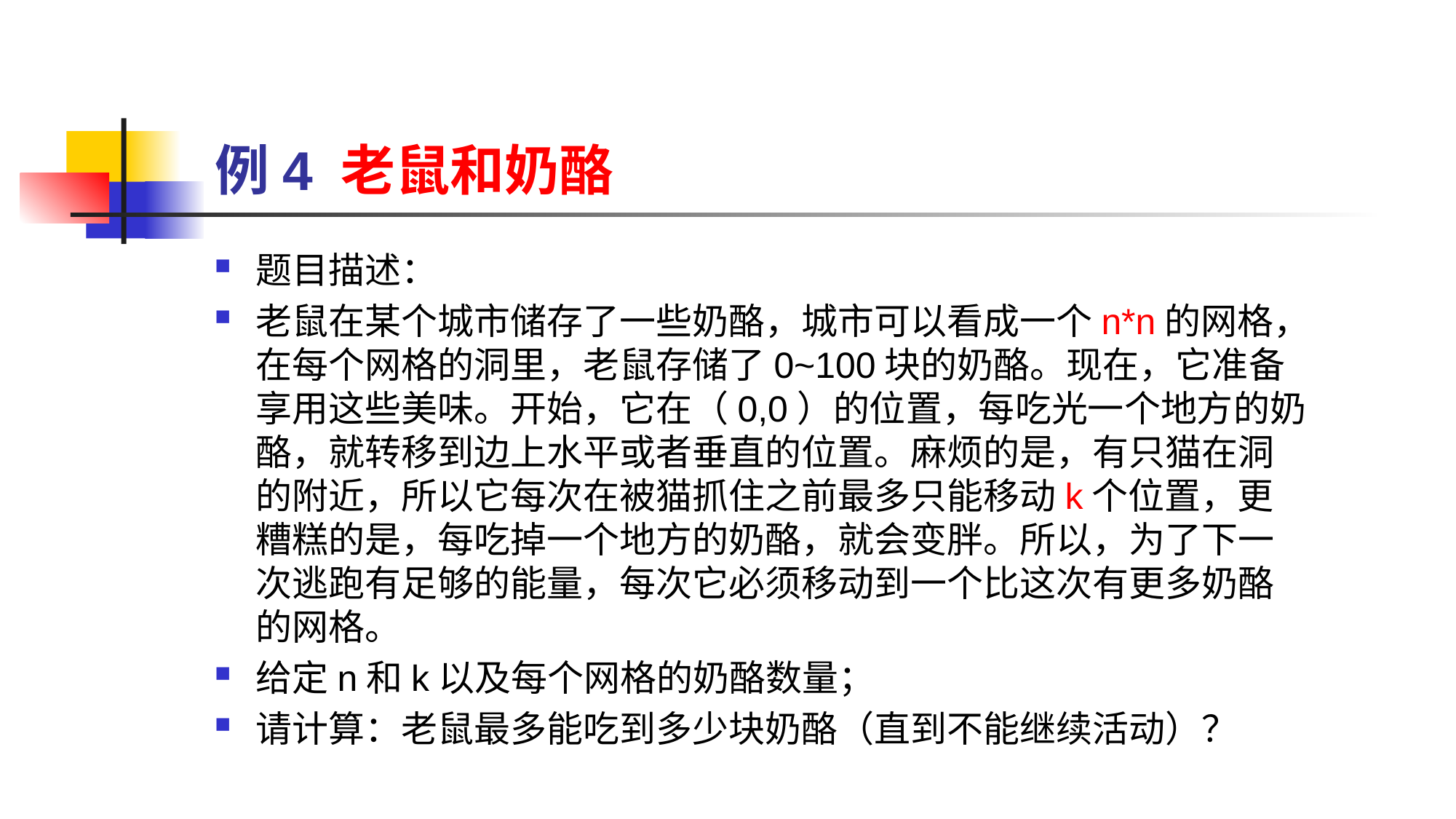

# 例4 老鼠和奶酪
题目描述：
老鼠在某个城市储存了一些奶酪，城市可以看成一个n*n的网格，在每个网格的洞里，老鼠存储了0~100块的奶酪。现在，它准备享用这些美味。开始，它在（0,0）的位置，每吃光一个地方的奶酪，就转移到边上水平或者垂直的位置。麻烦的是，有只猫在洞的附近，所以它每次在被猫抓住之前最多只能移动k个位置，更糟糕的是，每吃掉一个地方的奶酪，就会变胖。所以，为了下一次逃跑有足够的能量，每次它必须移动到一个比这次有更多奶酪的网格。
给定n和k以及每个网格的奶酪数量；
请计算：老鼠最多能吃到多少块奶酪（直到不能继续活动）？

28